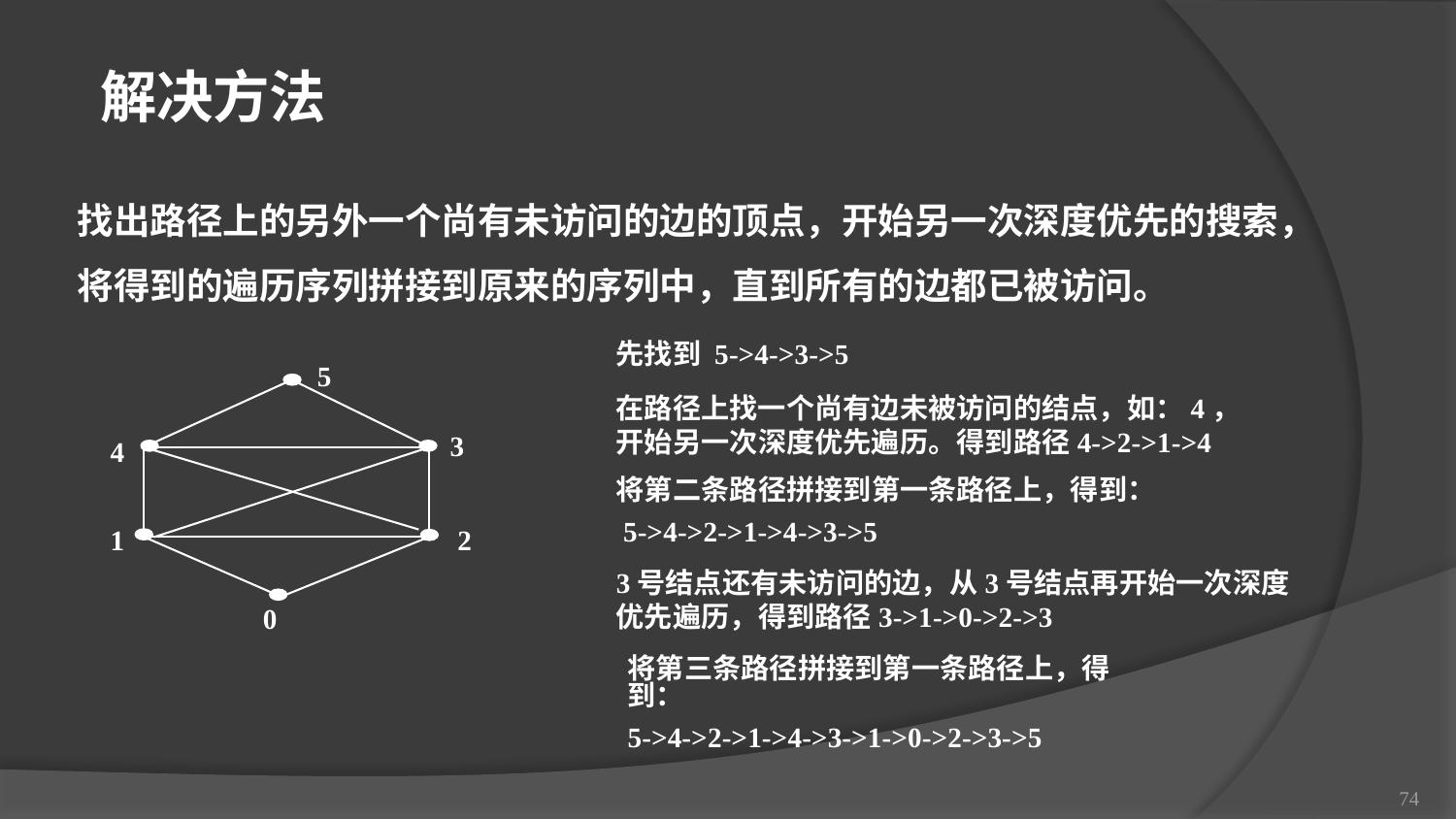

解决方法
找出路径上的另外一个尚有未访问的边的顶点，开始另一次深度优先的搜索，将得到的遍历序列拼接到原来的序列中，直到所有的边都已被访问。
先找到 5->4->3->5
5

3
4

1
2

0
在路径上找一个尚有边未被访问的结点，如：4，开始另一次深度优先遍历。得到路径4->2->1->4
将第二条路径拼接到第一条路径上，得到：
 5->4->2->1->4->3->5
3号结点还有未访问的边，从3号结点再开始一次深度优先遍历，得到路径3->1->0->2->3
将第三条路径拼接到第一条路径上，得到：
5->4->2->1->4->3->1->0->2->3->5
74